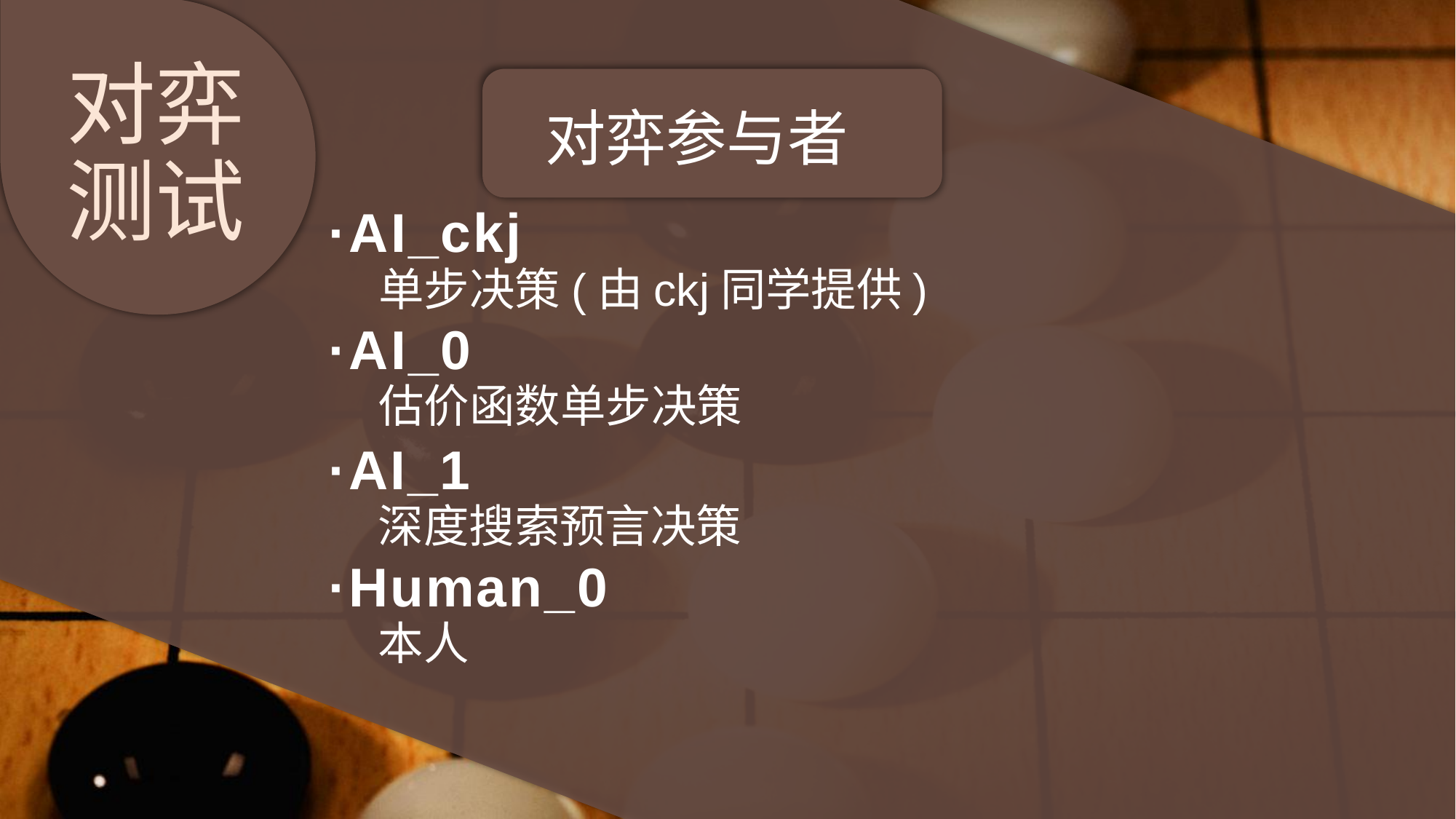

对弈参与者

对弈测试
·AI_ckj
单步决策(由ckj同学提供)
·AI_0
估价函数单步决策
·AI_1
深度搜索预言决策
·Human_0
本人